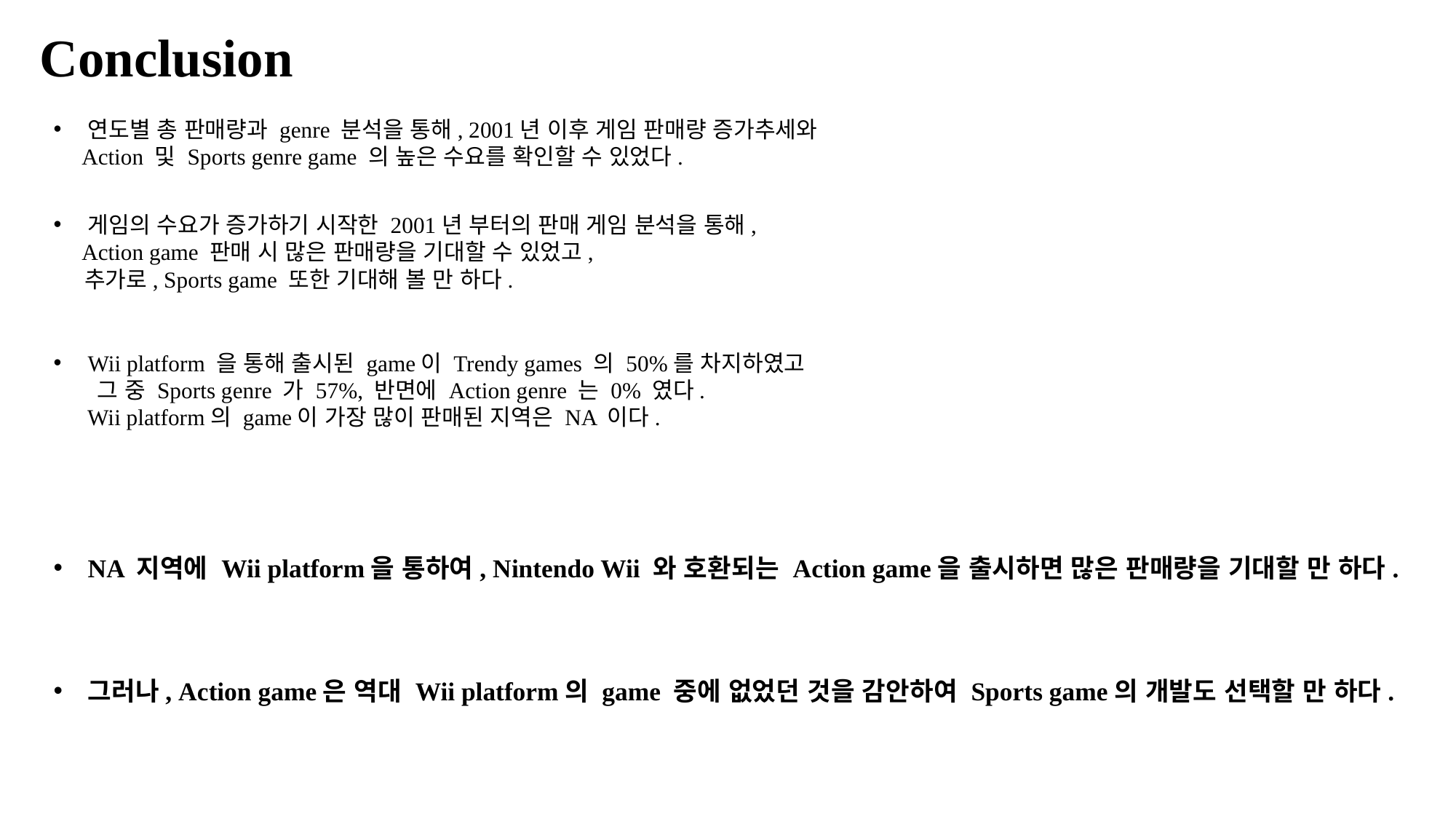

Conclusion
연도별 총 판매량과 genre 분석을 통해, 2001년 이후 게임 판매량 증가추세와
     Action 및 Sports genre game 의 높은 수요를 확인할 수 있었다.
게임의 수요가 증가하기 시작한 2001년 부터의 판매 게임 분석을 통해,
     Action game 판매 시 많은 판매량을 기대할 수 있었고,
    추가로, Sports game 또한 기대해 볼 만 하다.
Wii platform 을 통해 출시된 game이 Trendy games 의 50%를 차지하였고
      그 중 Sports genre 가 57%, 반면에 Action genre 는 0% 였다.
      Wii platform의 game이 가장 많이 판매된 지역은 NA 이다.
NA 지역에 Wii platform을 통하여, Nintendo Wii 와 호환되는 Action game을 출시하면 많은 판매량을 기대할 만 하다.
그러나, Action game은 역대 Wii platform의 game 중에 없었던 것을 감안하여 Sports game의 개발도 선택할 만 하다.